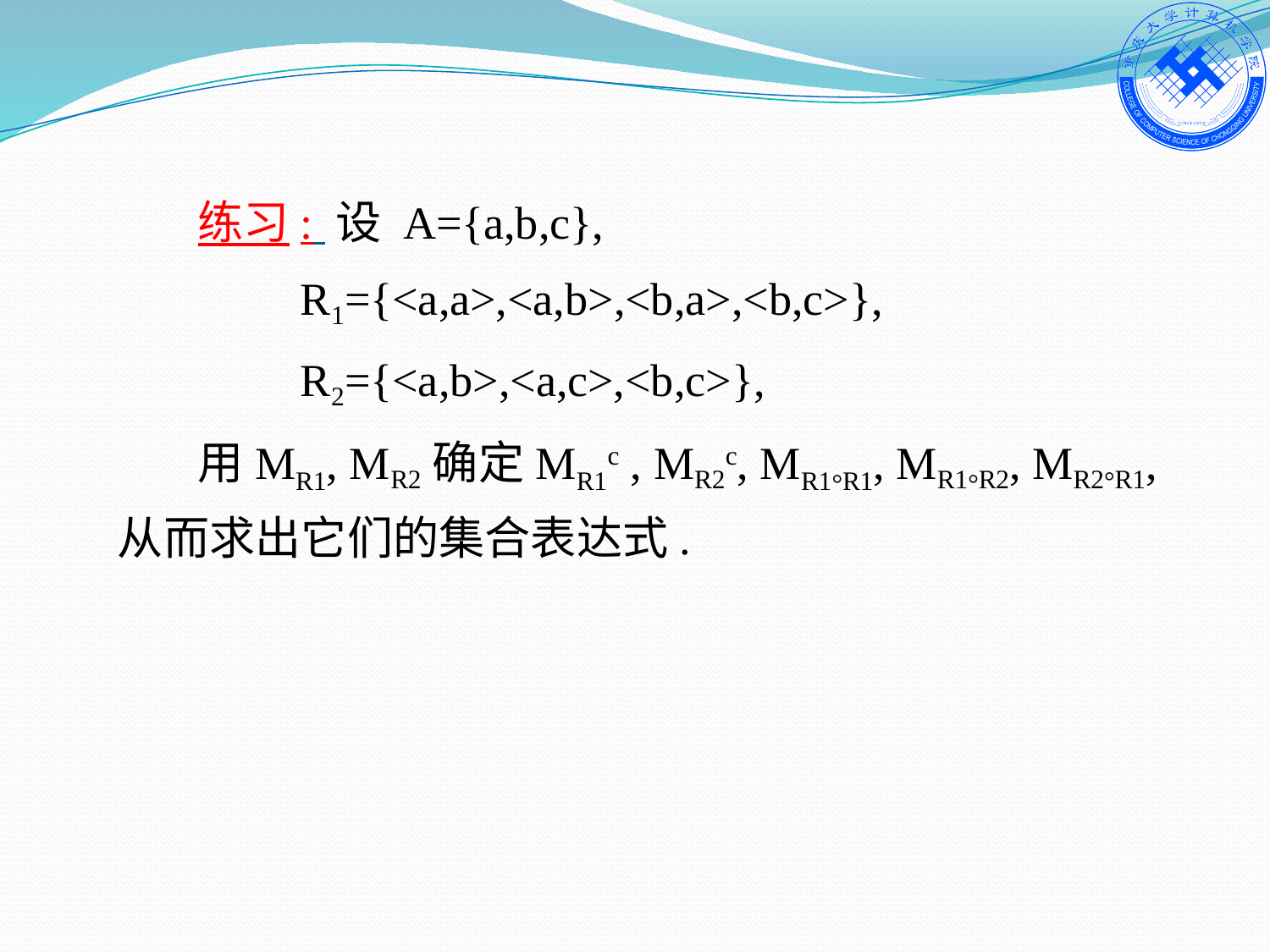

练习: 设 A={a,b,c},
         R1={<a,a>,<a,b>,<b,a>,<b,c>},
         R2={<a,b>,<a,c>,<b,c>},
用MR1, MR2确定MR1c , MR2c, MR1°R1, MR1°R2, MR2°R1, 从而求出它们的集合表达式.